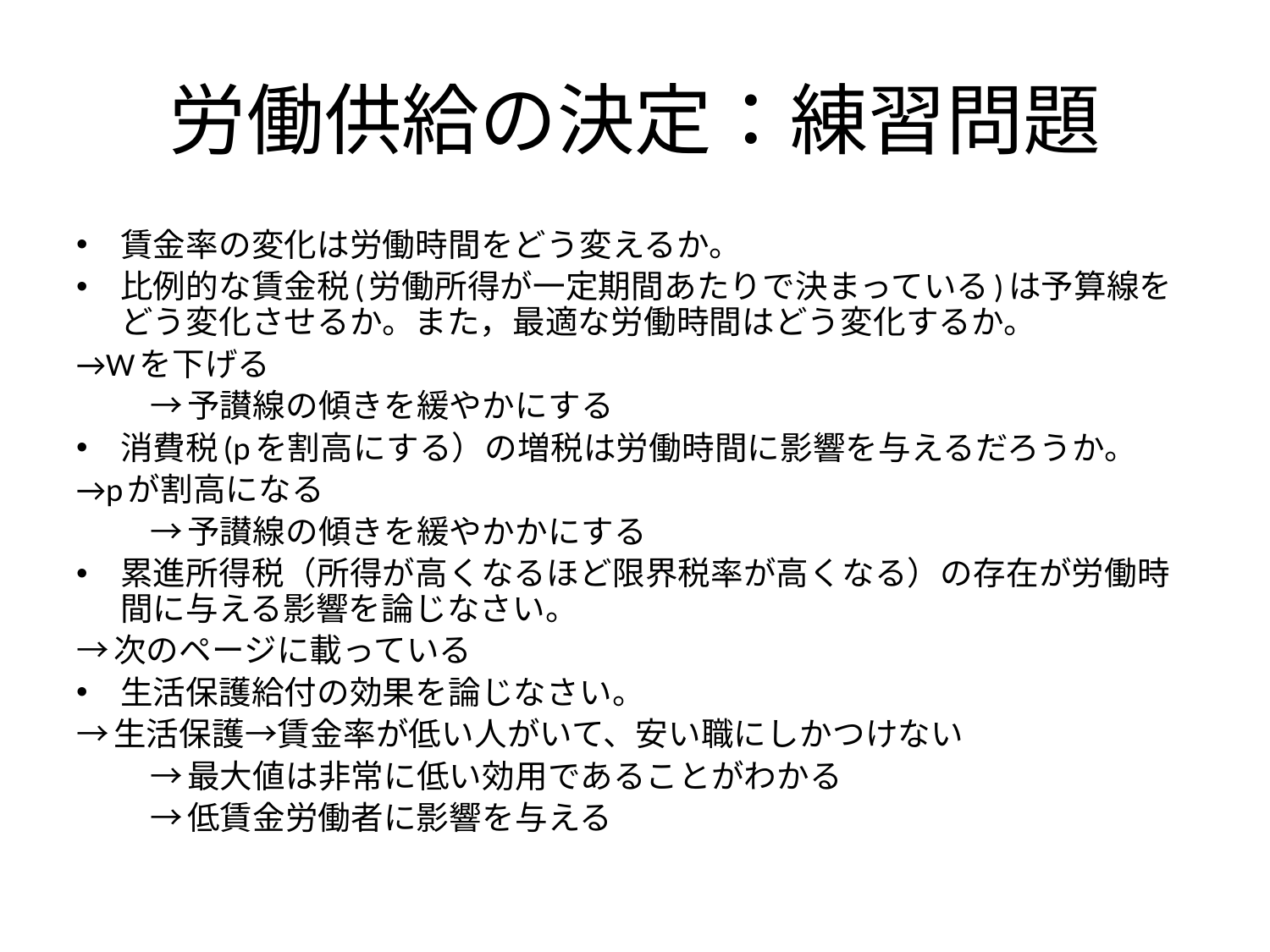

# 労働供給の決定：練習問題
賃金率の変化は労働時間をどう変えるか。
比例的な賃金税(労働所得が一定期間あたりで決まっている)は予算線をどう変化させるか。また，最適な労働時間はどう変化するか。
→Wを下げる
	→予讃線の傾きを緩やかにする
消費税(pを割高にする）の増税は労働時間に影響を与えるだろうか。
→pが割高になる
	→予讃線の傾きを緩やかかにする
累進所得税（所得が高くなるほど限界税率が高くなる）の存在が労働時間に与える影響を論じなさい。
→次のページに載っている
生活保護給付の効果を論じなさい。
→生活保護→賃金率が低い人がいて、安い職にしかつけない
	→最大値は非常に低い効用であることがわかる
		→低賃金労働者に影響を与える